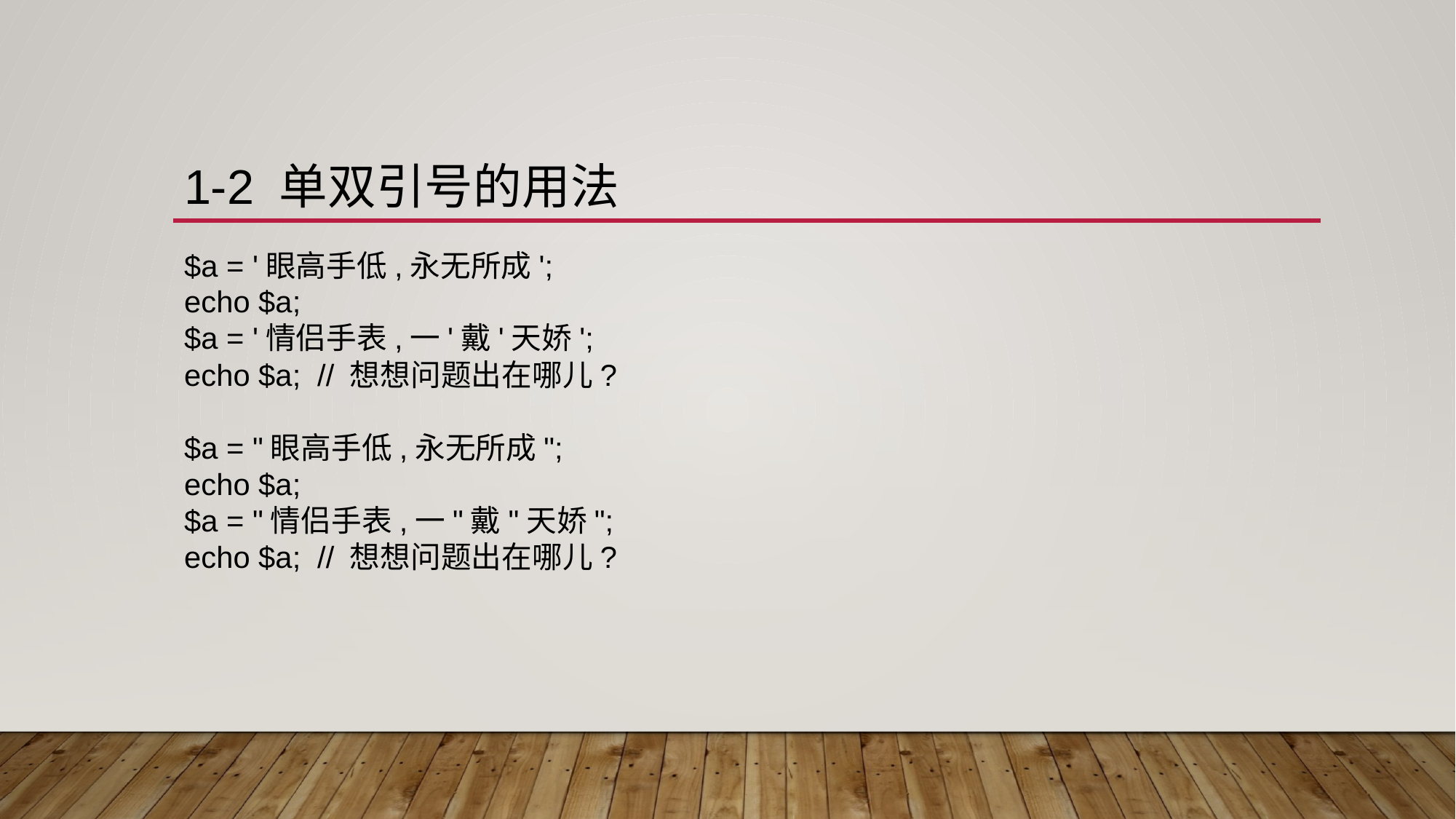

# 1-2 单双引号的用法
$a = '眼高手低,永无所成';
echo $a;
$a = '情侣手表,一'戴'天娇';
echo $a;  // 想想问题出在哪儿?

$a = "眼高手低,永无所成";
echo $a;
$a = "情侣手表,一"戴"天娇";
echo $a;  // 想想问题出在哪儿?